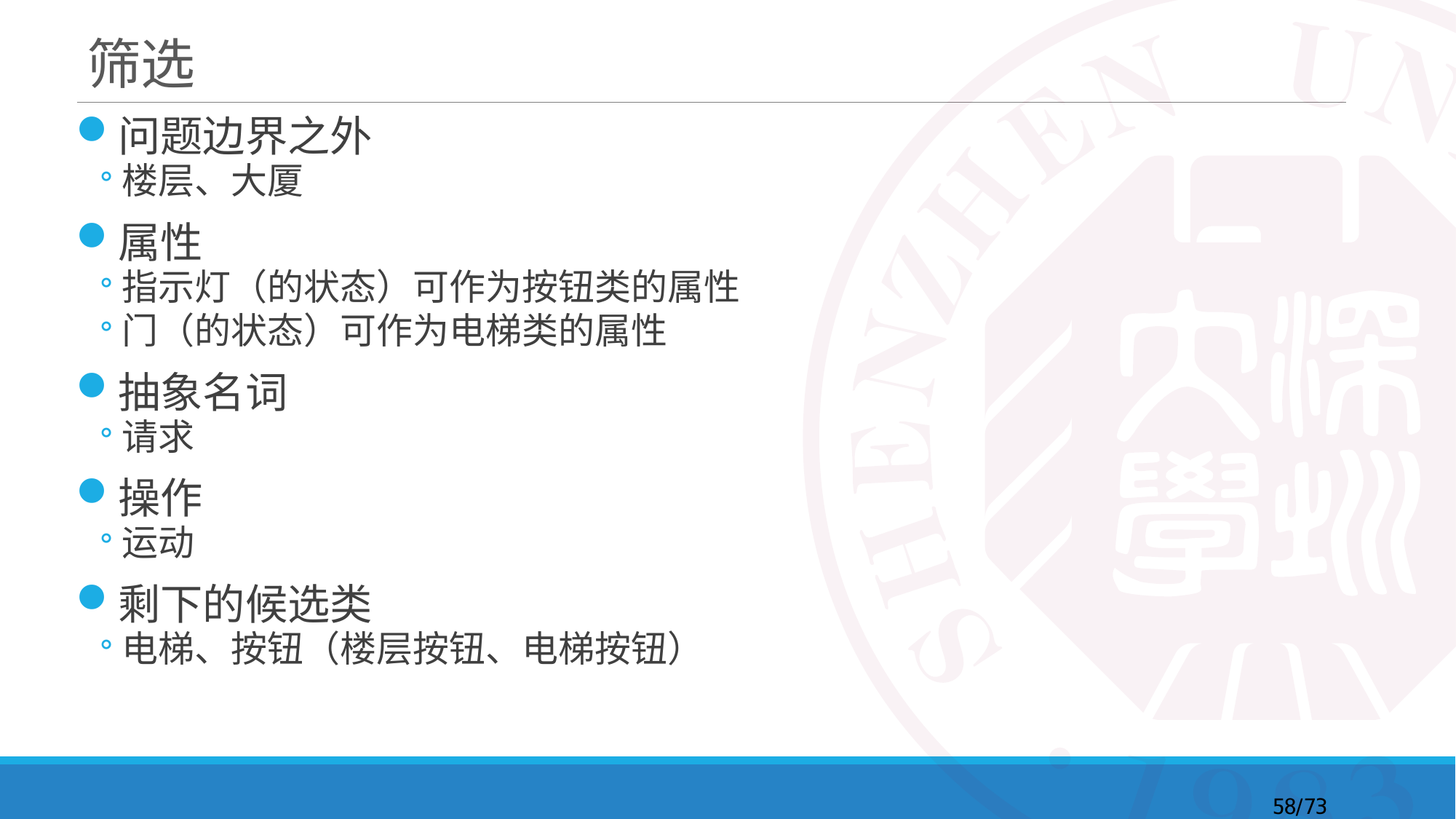

# 筛选
问题边界之外
楼层、大厦
属性
指示灯（的状态）可作为按钮类的属性
门（的状态）可作为电梯类的属性
抽象名词
请求
操作
运动
剩下的候选类
电梯、按钮（楼层按钮、电梯按钮）

58/73